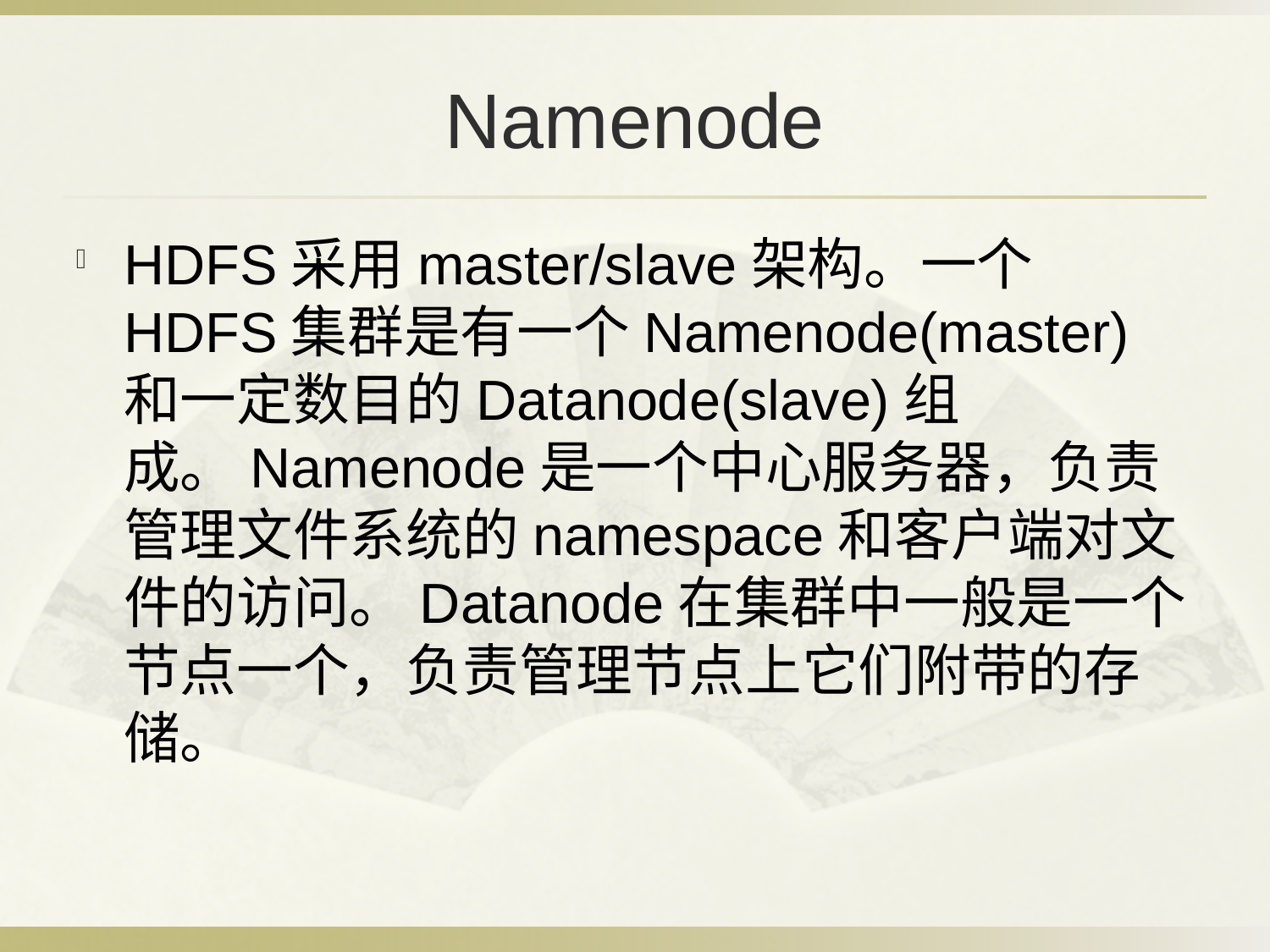

# Namenode
HDFS采用master/slave架构。一个HDFS集群是有一个Namenode(master)和一定数目的Datanode(slave)组成。Namenode是一个中心服务器，负责管理文件系统的namespace和客户端对文件的访问。Datanode在集群中一般是一个节点一个，负责管理节点上它们附带的存储。